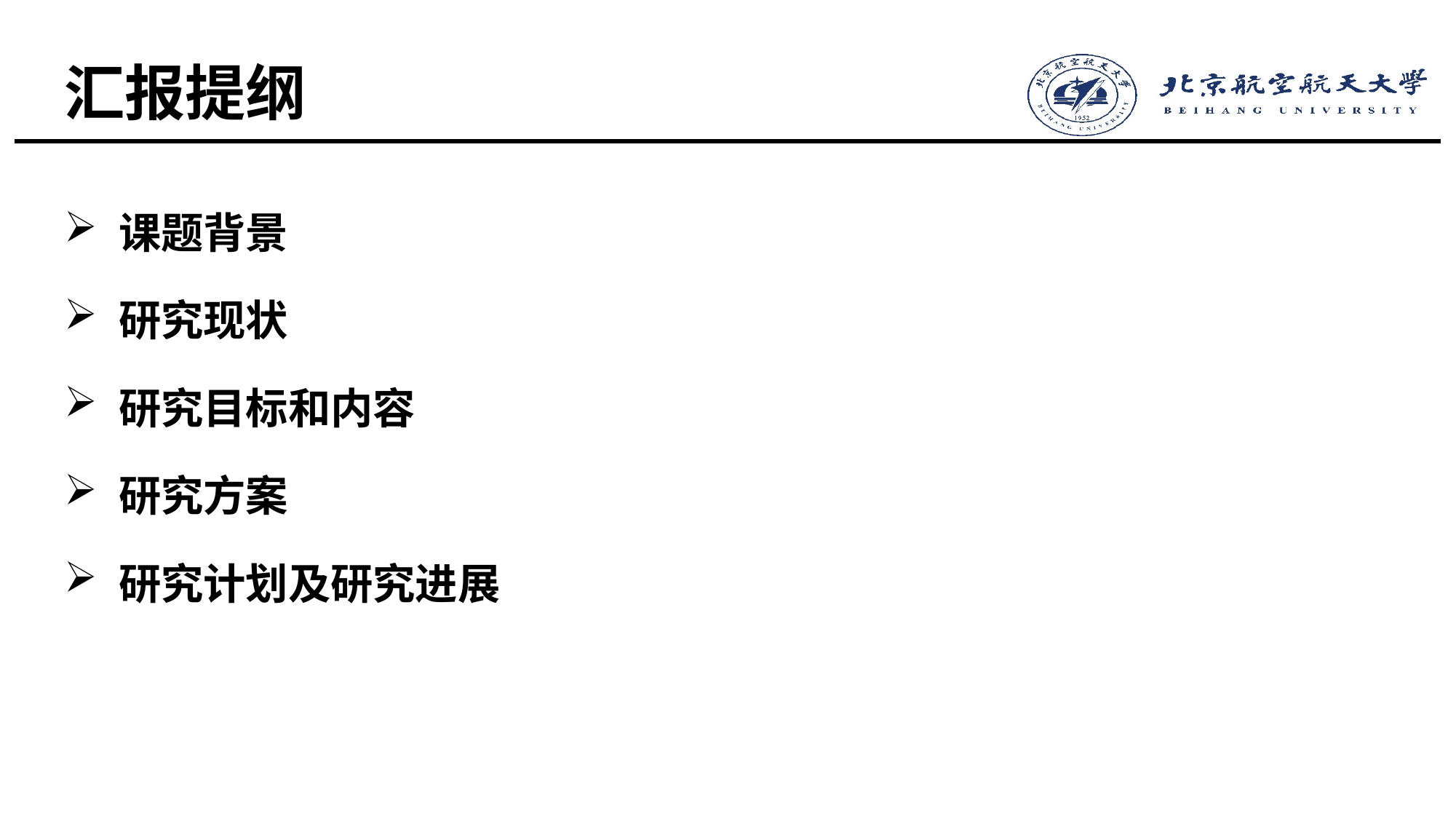

# 汇报提纲
课题背景
研究现状
研究目标和内容
研究方案
研究计划及研究进展
2